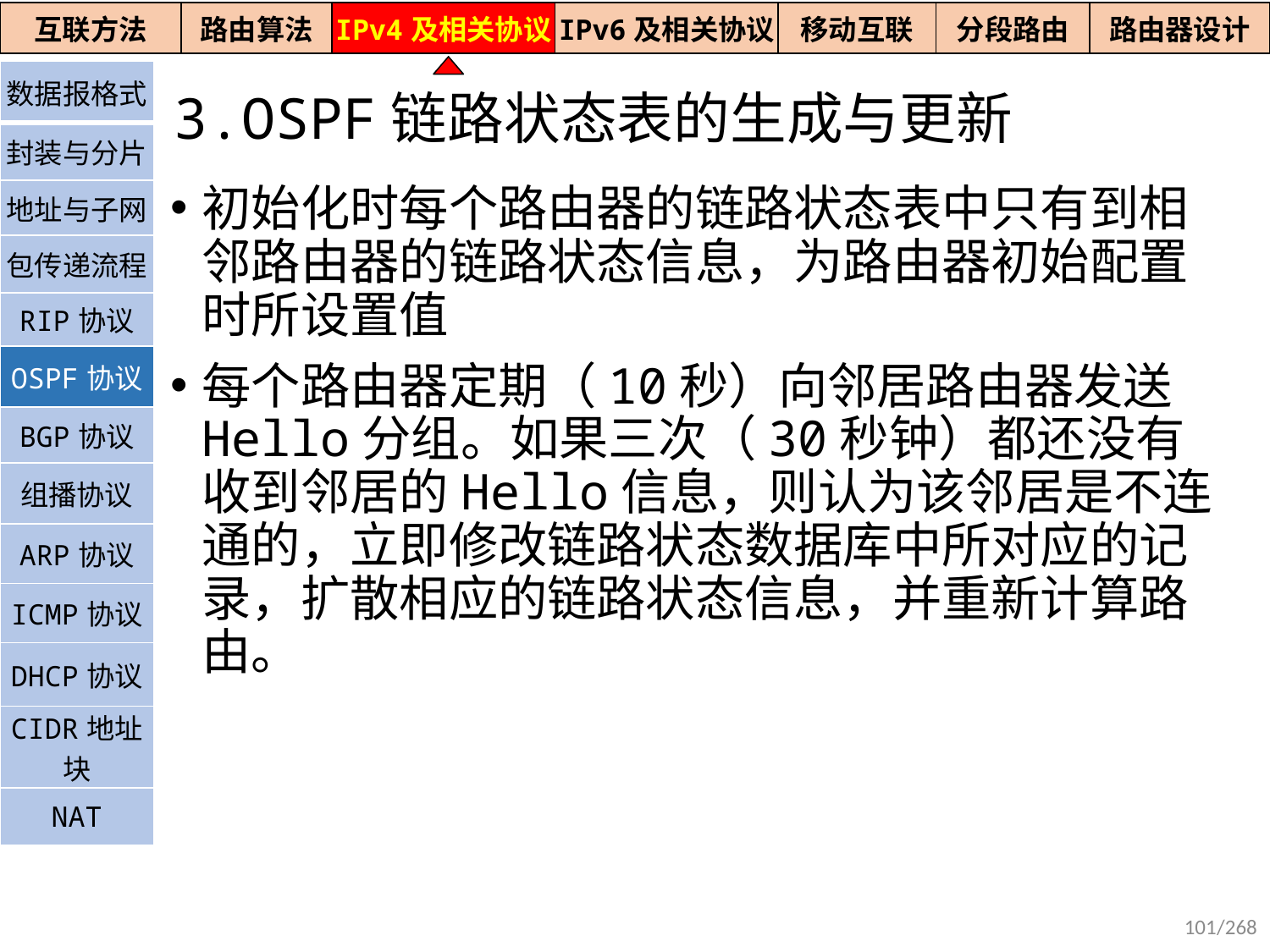

| 互联方法 | 路由算法 | IPv4及相关协议 | IPv6及相关协议 | 移动互联 | 分段路由 | 路由器设计 |
| --- | --- | --- | --- | --- | --- | --- |

| 数据报格式 |
| --- |
| 封装与分片 |
| 地址与子网 |
| 包传递流程 |
| RIP协议 |
| OSPF协议 |
| BGP协议 |
| 组播协议 |
| ARP协议 |
| ICMP协议 |
| DHCP协议 |
| CIDR地址块 |
| NAT |
3.OSPF链路状态表的生成与更新
初始化时每个路由器的链路状态表中只有到相邻路由器的链路状态信息，为路由器初始配置时所设置值
每个路由器定期（10秒）向邻居路由器发送Hello分组。如果三次（30秒钟）都还没有收到邻居的Hello信息，则认为该邻居是不连通的，立即修改链路状态数据库中所对应的记录，扩散相应的链路状态信息，并重新计算路由。
101/268